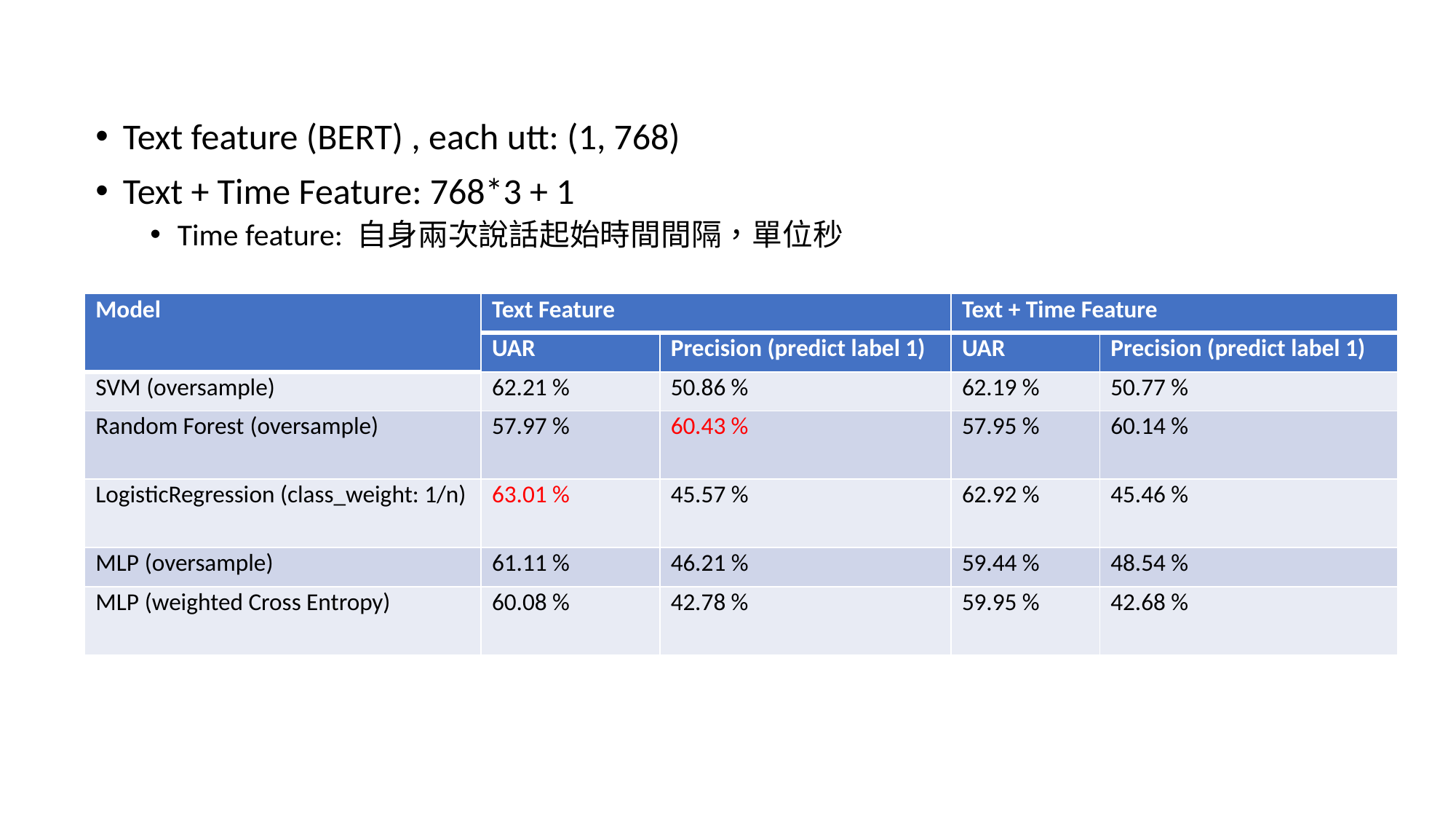

Text feature (BERT) , each utt: (1, 768)
Text + Time Feature: 768*3 + 1
Time feature: 自身兩次說話起始時間間隔，單位秒

| Model | Text Feature |  | Text + Time Feature |  |
| --- | --- | --- | --- | --- |
|  | UAR | Precision (predict label 1) | UAR | Precision (predict label 1) |
| SVM (oversample) | 62.21 % | 50.86 % | 62.19 % | 50.77 % |
| Random Forest (oversample) | 57.97 % | 60.43 % | 57.95 % | 60.14 % |
| LogisticRegression (class\_weight: 1/n) | 63.01 % | 45.57 % | 62.92 % | 45.46 % |
| MLP (oversample) | 61.11 % | 46.21 % | 59.44 % | 48.54 % |
| MLP (weighted Cross Entropy) | 60.08 % | 42.78 % | 59.95 % | 42.68 % |